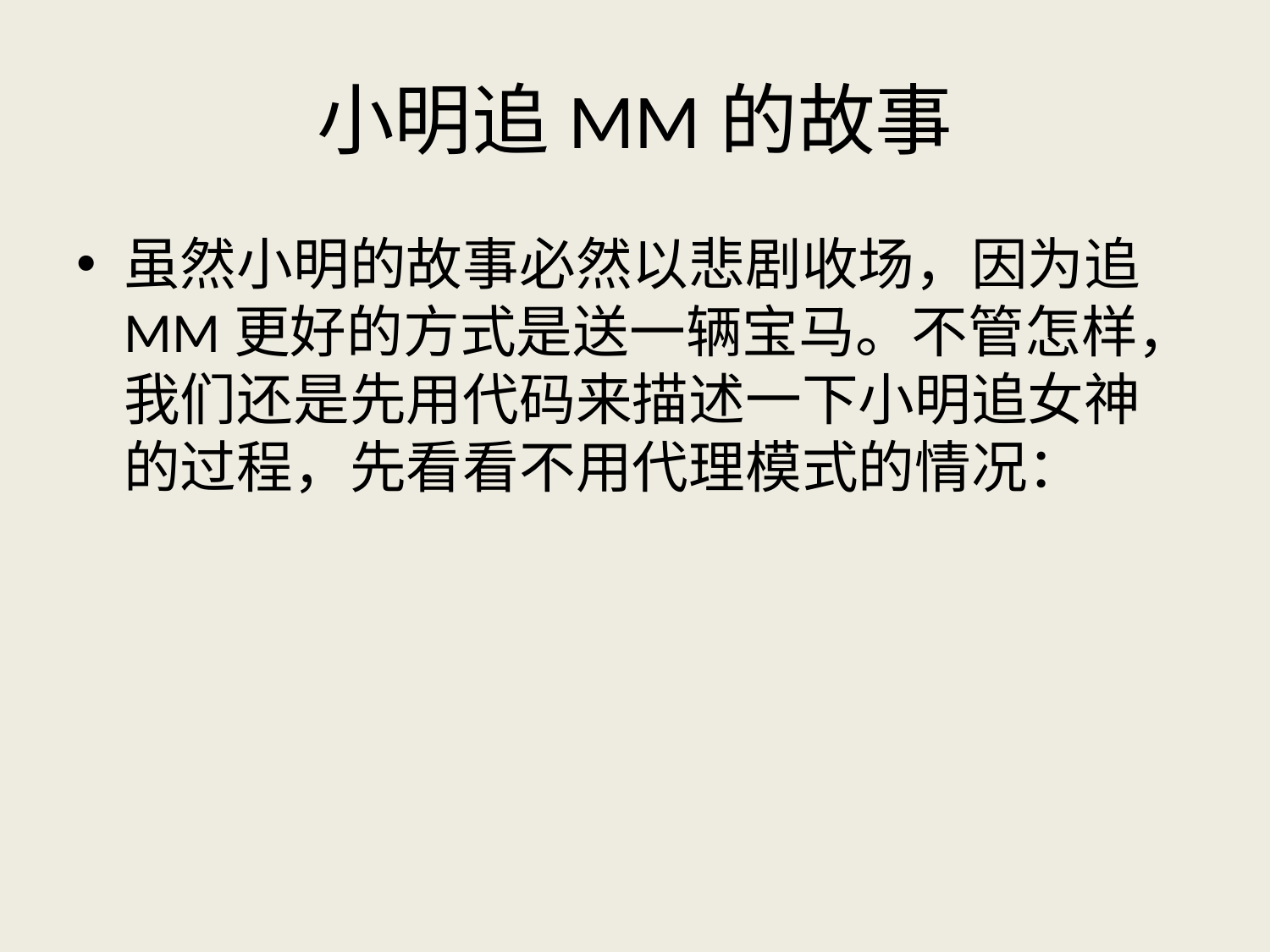

# 小明追MM的故事
虽然小明的故事必然以悲剧收场，因为追MM更好的方式是送一辆宝马。不管怎样，我们还是先用代码来描述一下小明追女神的过程，先看看不用代理模式的情况：